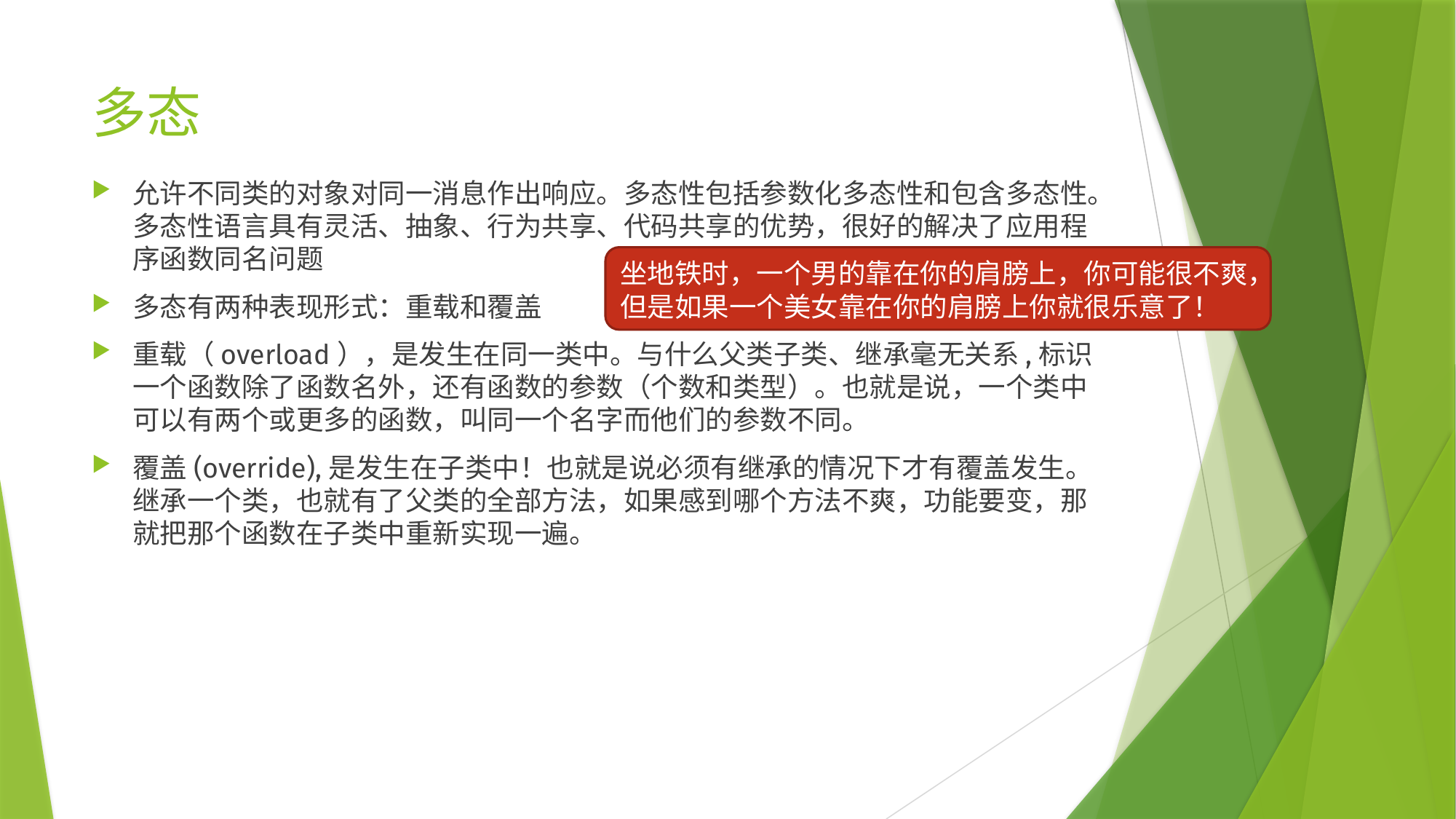

# 多态
允许不同类的对象对同一消息作出响应。多态性包括参数化多态性和包含多态性。多态性语言具有灵活、抽象、行为共享、代码共享的优势，很好的解决了应用程序函数同名问题
多态有两种表现形式：重载和覆盖
重载（overload），是发生在同一类中。与什么父类子类、继承毫无关系,标识一个函数除了函数名外，还有函数的参数（个数和类型）。也就是说，一个类中可以有两个或更多的函数，叫同一个名字而他们的参数不同。
覆盖(override),是发生在子类中！也就是说必须有继承的情况下才有覆盖发生。继承一个类，也就有了父类的全部方法，如果感到哪个方法不爽，功能要变，那就把那个函数在子类中重新实现一遍。
坐地铁时，一个男的靠在你的肩膀上，你可能很不爽，但是如果一个美女靠在你的肩膀上你就很乐意了！